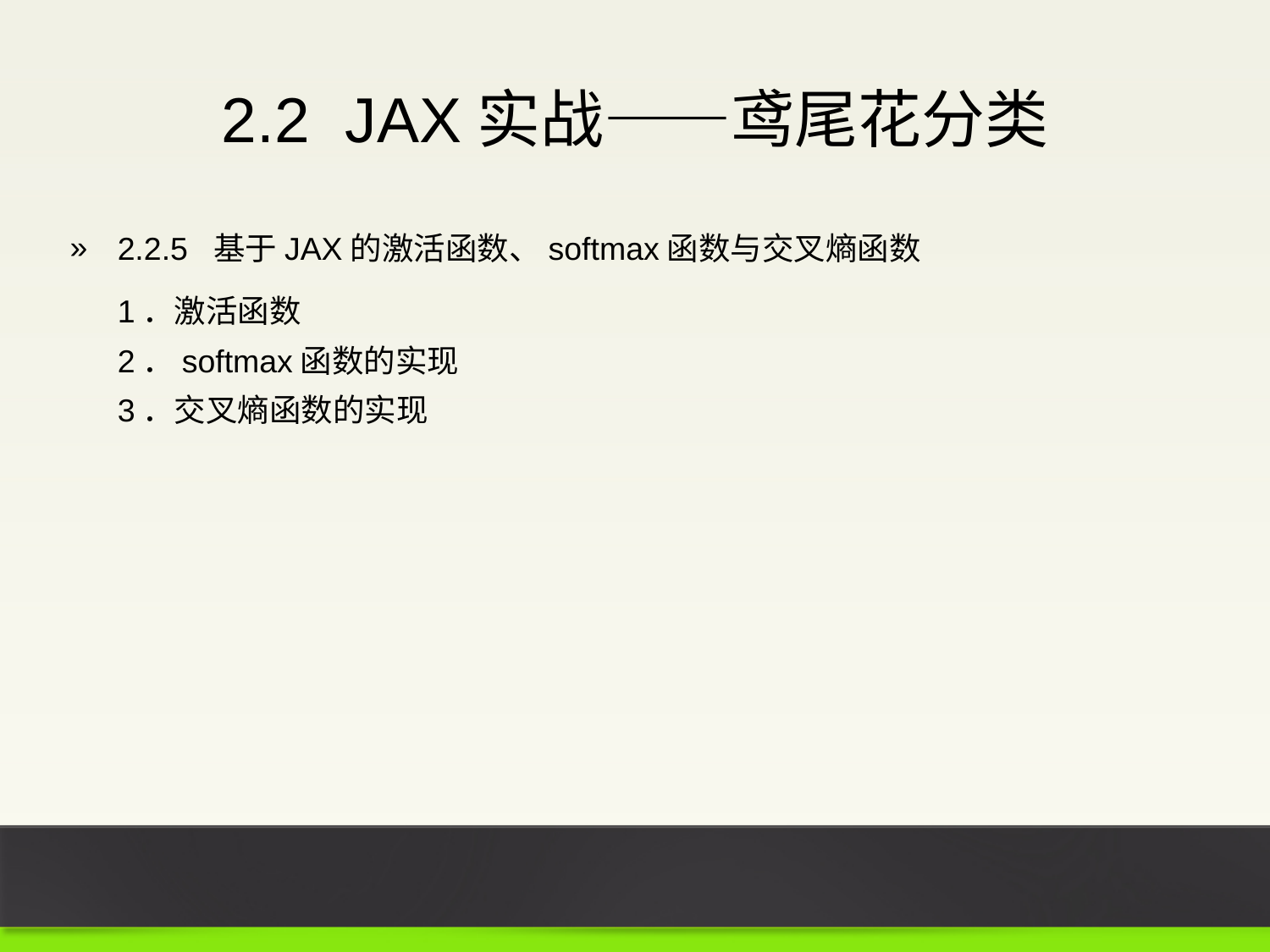

2.2  JAX实战——鸢尾花分类
2.2.5  基于JAX的激活函数、softmax函数与交叉熵函数
1．激活函数
2．softmax函数的实现
3．交叉熵函数的实现